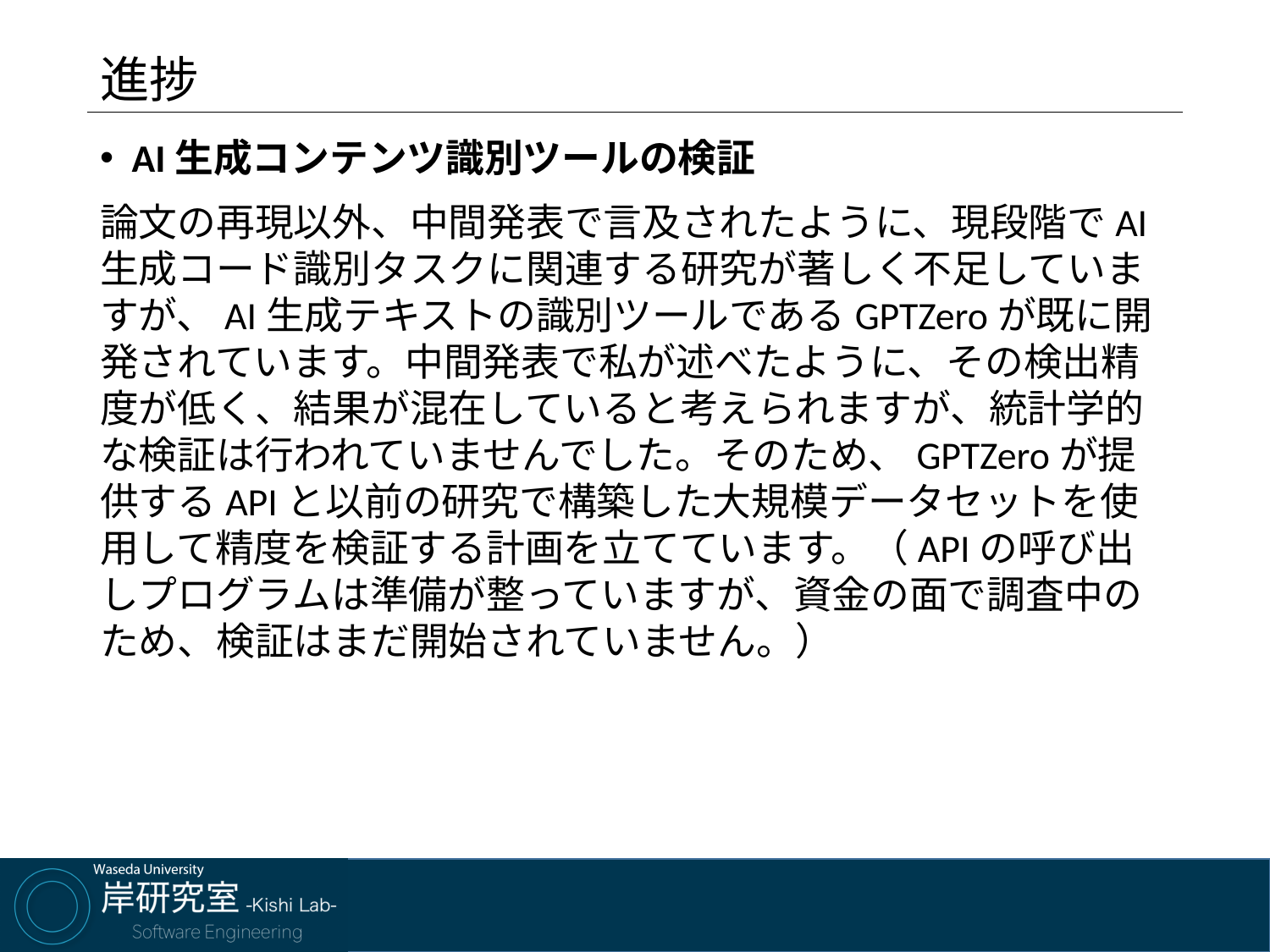

# 進捗
AI生成コンテンツ識別ツールの検証
論文の再現以外、中間発表で言及されたように、現段階でAI生成コード識別タスクに関連する研究が著しく不足していますが、AI生成テキストの識別ツールであるGPTZeroが既に開発されています。中間発表で私が述べたように、その検出精度が低く、結果が混在していると考えられますが、統計学的な検証は行われていませんでした。そのため、GPTZeroが提供するAPIと以前の研究で構築した大規模データセットを使用して精度を検証する計画を立てています。（APIの呼び出しプログラムは準備が整っていますが、資金の面で調査中のため、検証はまだ開始されていません。）
24